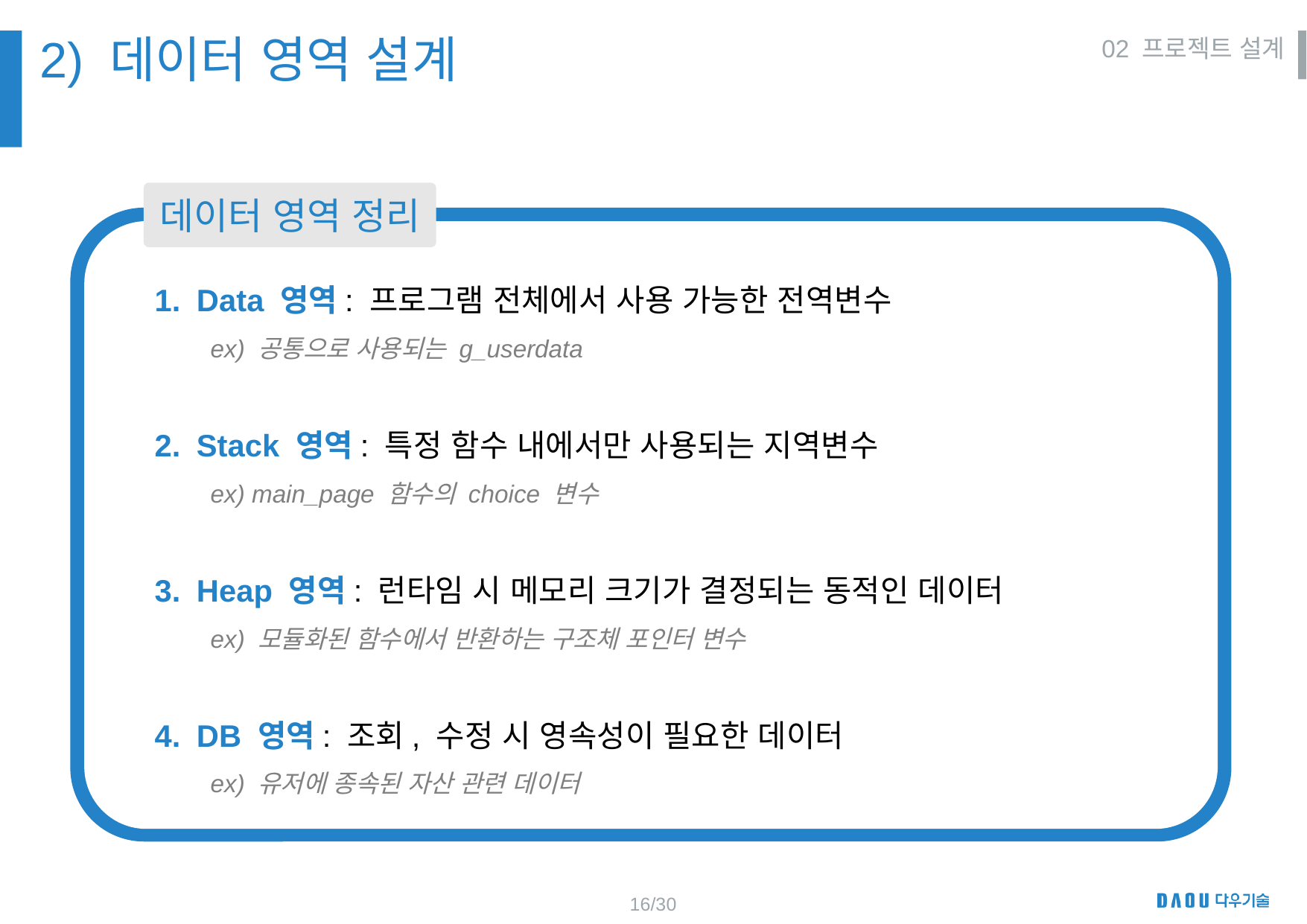

2) 데이터 영역 설계
02 프로젝트 설계
데이터 영역 정리

Data 영역: 프로그램 전체에서 사용 가능한 전역변수
ex) 공통으로 사용되는 g_userdata

Stack 영역: 특정 함수 내에서만 사용되는 지역변수
ex) main_page 함수의 choice 변수

Heap 영역: 런타임 시 메모리 크기가 결정되는 동적인 데이터
ex) 모듈화된 함수에서 반환하는 구조체 포인터 변수

DB 영역: 조회, 수정 시 영속성이 필요한 데이터
ex) 유저에 종속된 자산 관련 데이터